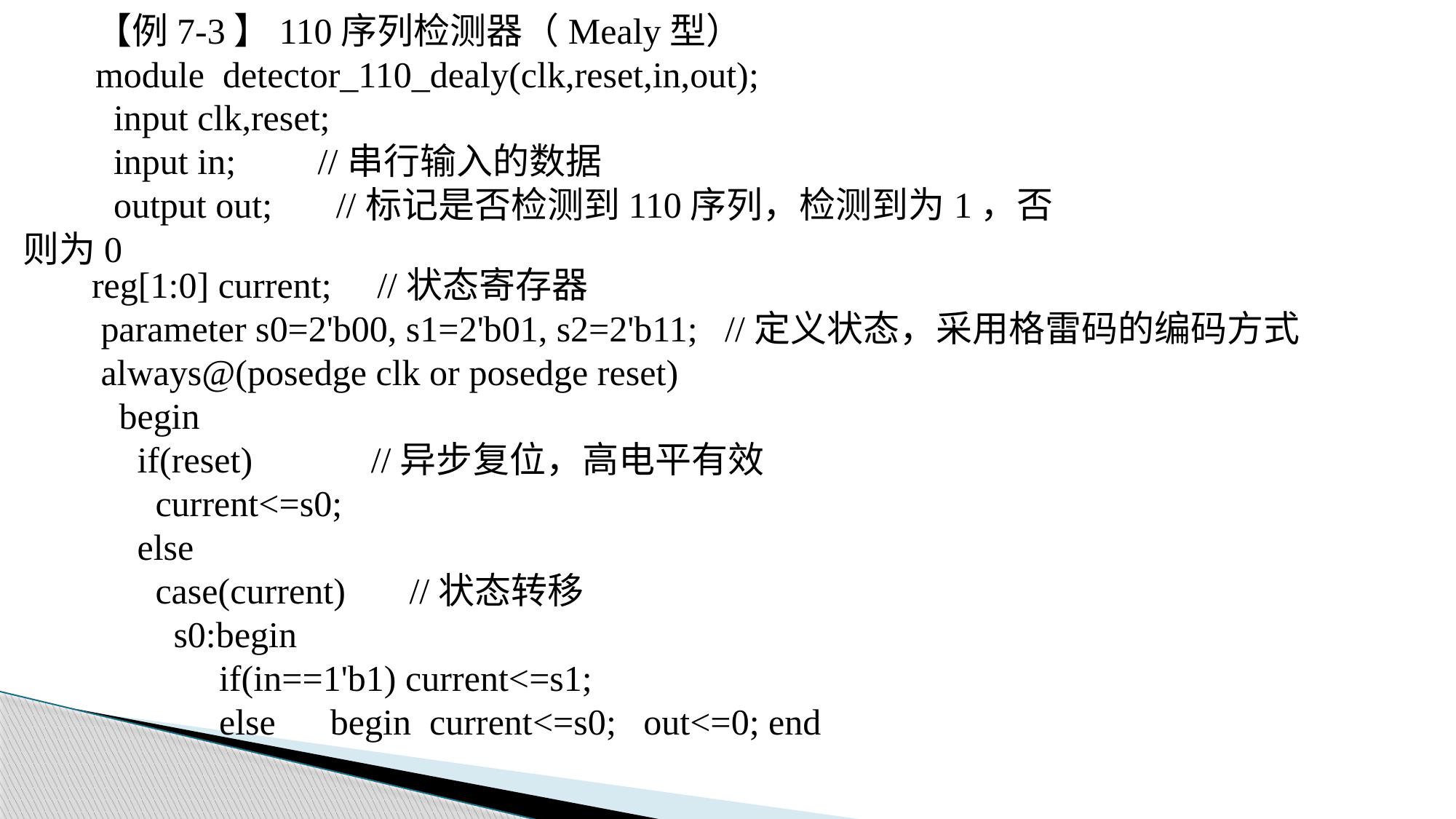

【例7-3】110序列检测器（Mealy型）
module  detector_110_dealy(clk,reset,in,out);
  input clk,reset;
  input in;         //串行输入的数据
  output out;       //标记是否检测到110序列，检测到为1，否则为0
 reg[1:0] current;     //状态寄存器
  parameter s0=2'b00, s1=2'b01, s2=2'b11;   //定义状态，采用格雷码的编码方式
  always@(posedge clk or posedge reset)
    begin
      if(reset)             //异步复位，高电平有效
        current<=s0;
      else
        case(current)       //状态转移
          s0:begin
               if(in==1'b1) current<=s1;
               else      begin  current<=s0;   out<=0; end